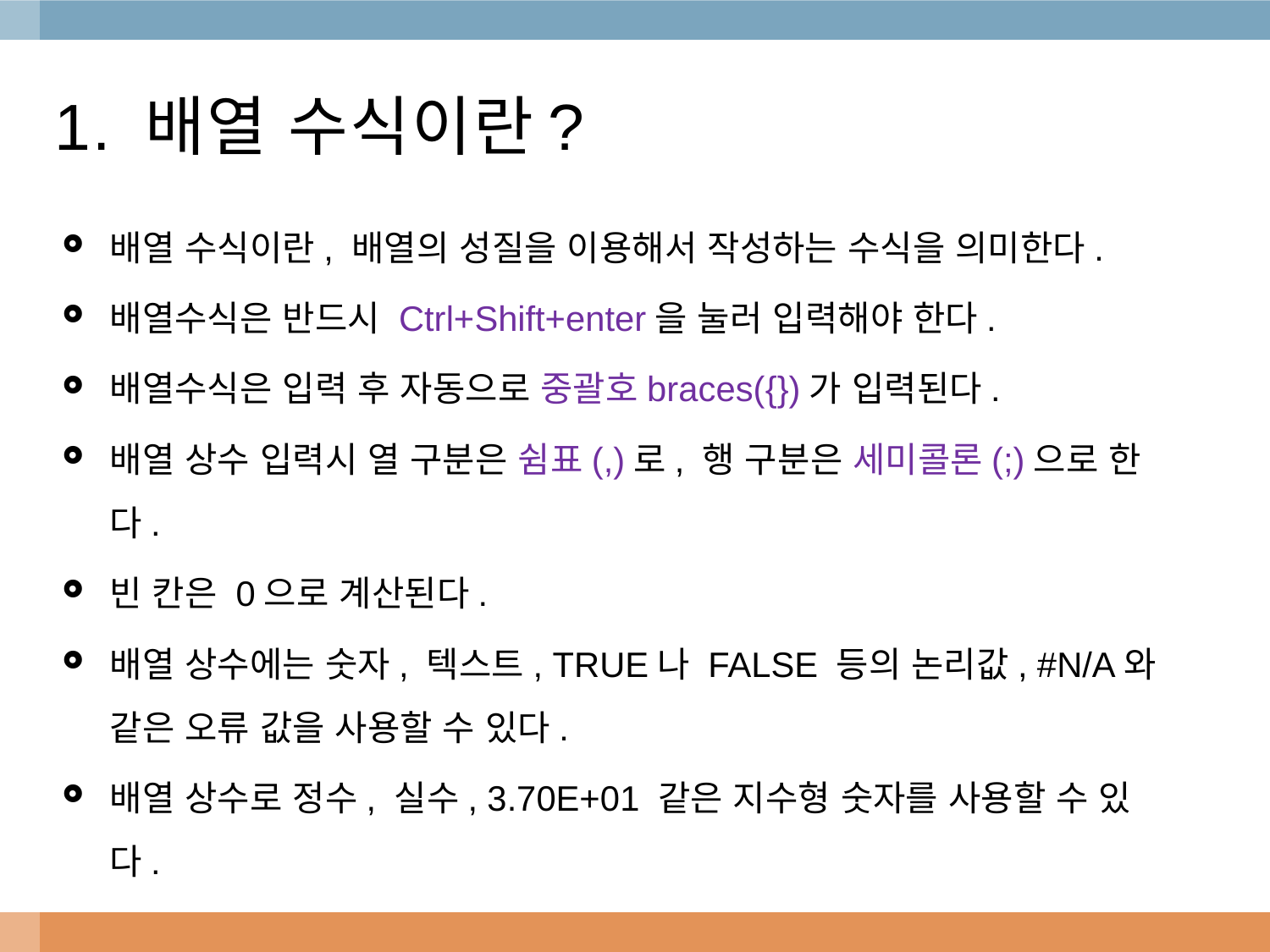

# 1. 배열 수식이란?
배열 수식이란, 배열의 성질을 이용해서 작성하는 수식을 의미한다.
배열수식은 반드시 Ctrl+Shift+enter을 눌러 입력해야 한다.
배열수식은 입력 후 자동으로 중괄호braces({})가 입력된다.
배열 상수 입력시 열 구분은 쉼표(,)로, 행 구분은 세미콜론(;)으로 한다.
빈 칸은 0으로 계산된다.
배열 상수에는 숫자, 텍스트, TRUE나 FALSE 등의 논리값, #N/A와 같은 오류 값을 사용할 수 있다.
배열 상수로 정수, 실수, 3.70E+01 같은 지수형 숫자를 사용할 수 있다.